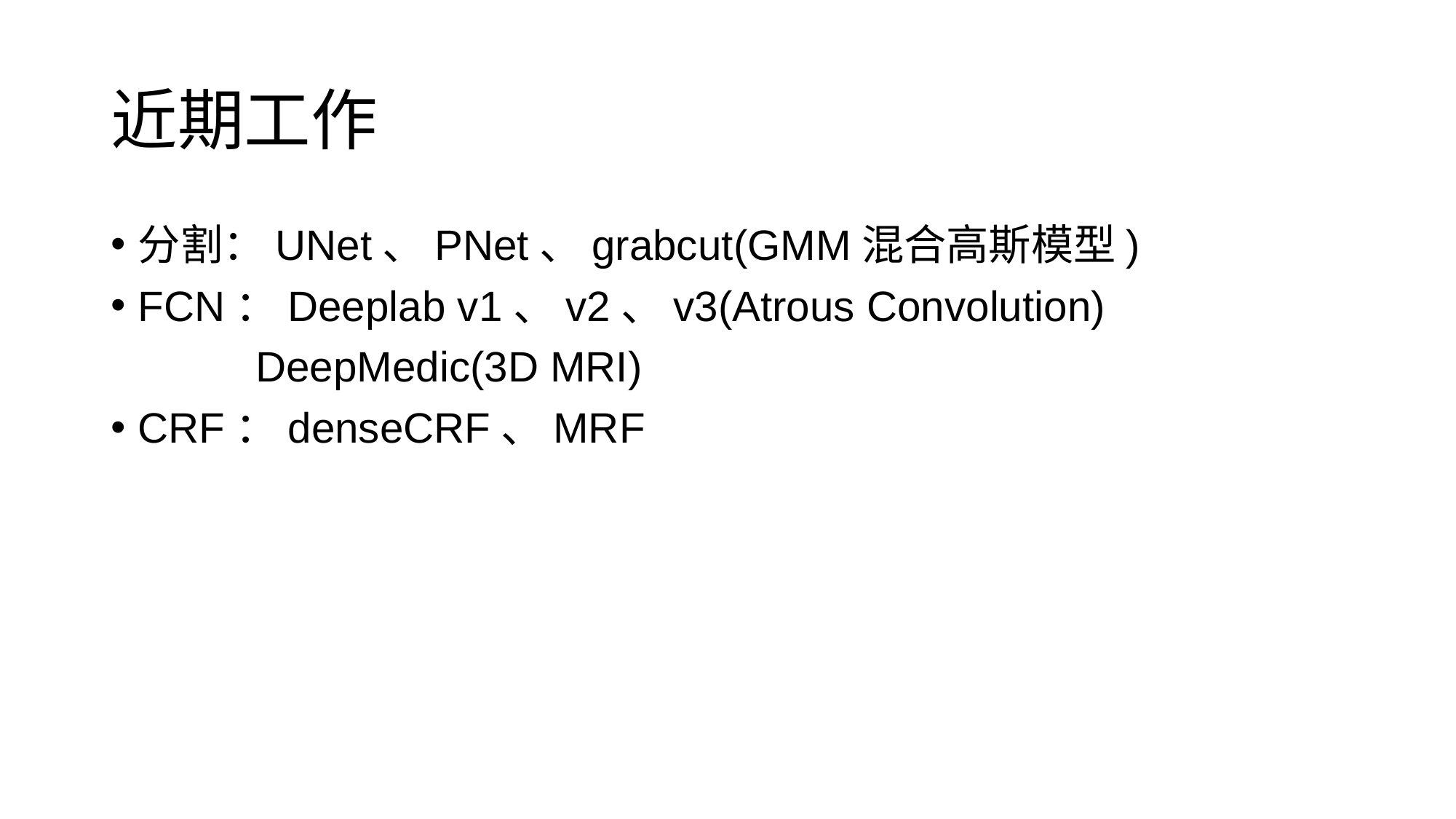

# 近期工作
分割：UNet、PNet、grabcut(GMM混合高斯模型)
FCN：Deeplab v1、v2、v3(Atrous Convolution)
	   DeepMedic(3D MRI)
CRF：denseCRF、MRF